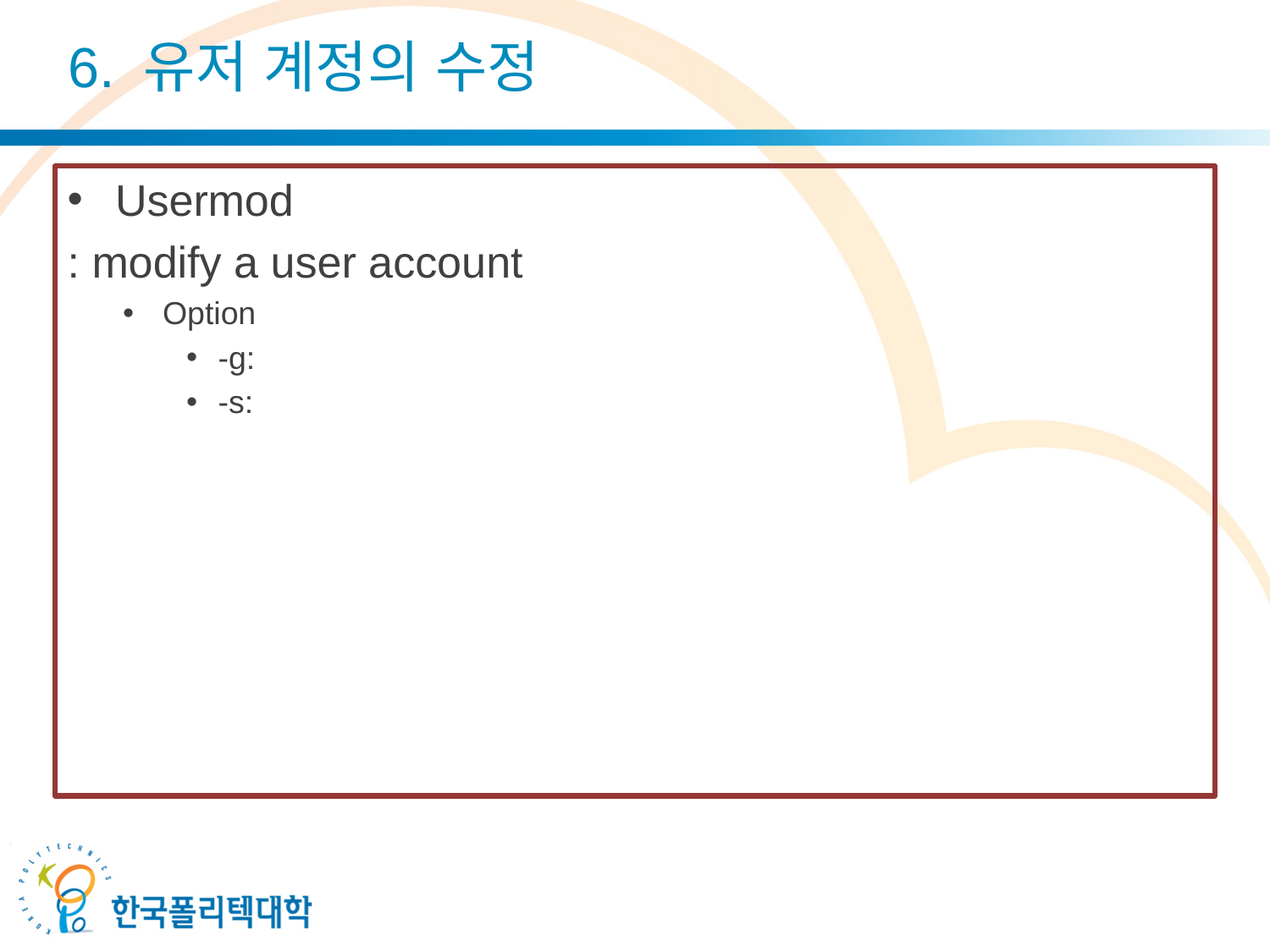

# 6. 유저 계정의 수정
Usermod
: modify a user account
Option
-g:
-s: